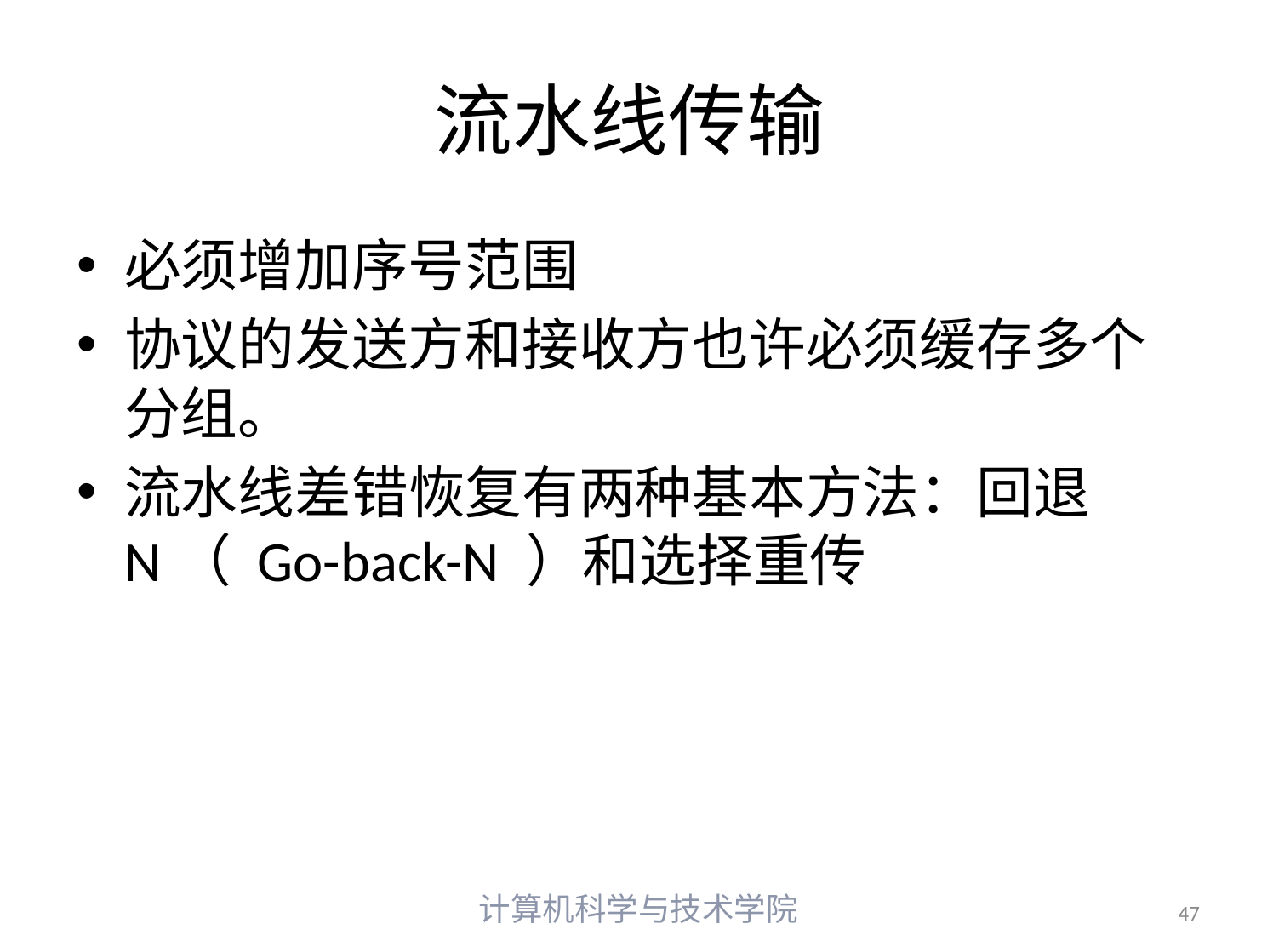

# 流水线传输
必须增加序号范围
协议的发送方和接收方也许必须缓存多个分组。
流水线差错恢复有两种基本方法：回退N（ Go-back-N ）和选择重传
计算机科学与技术学院
47